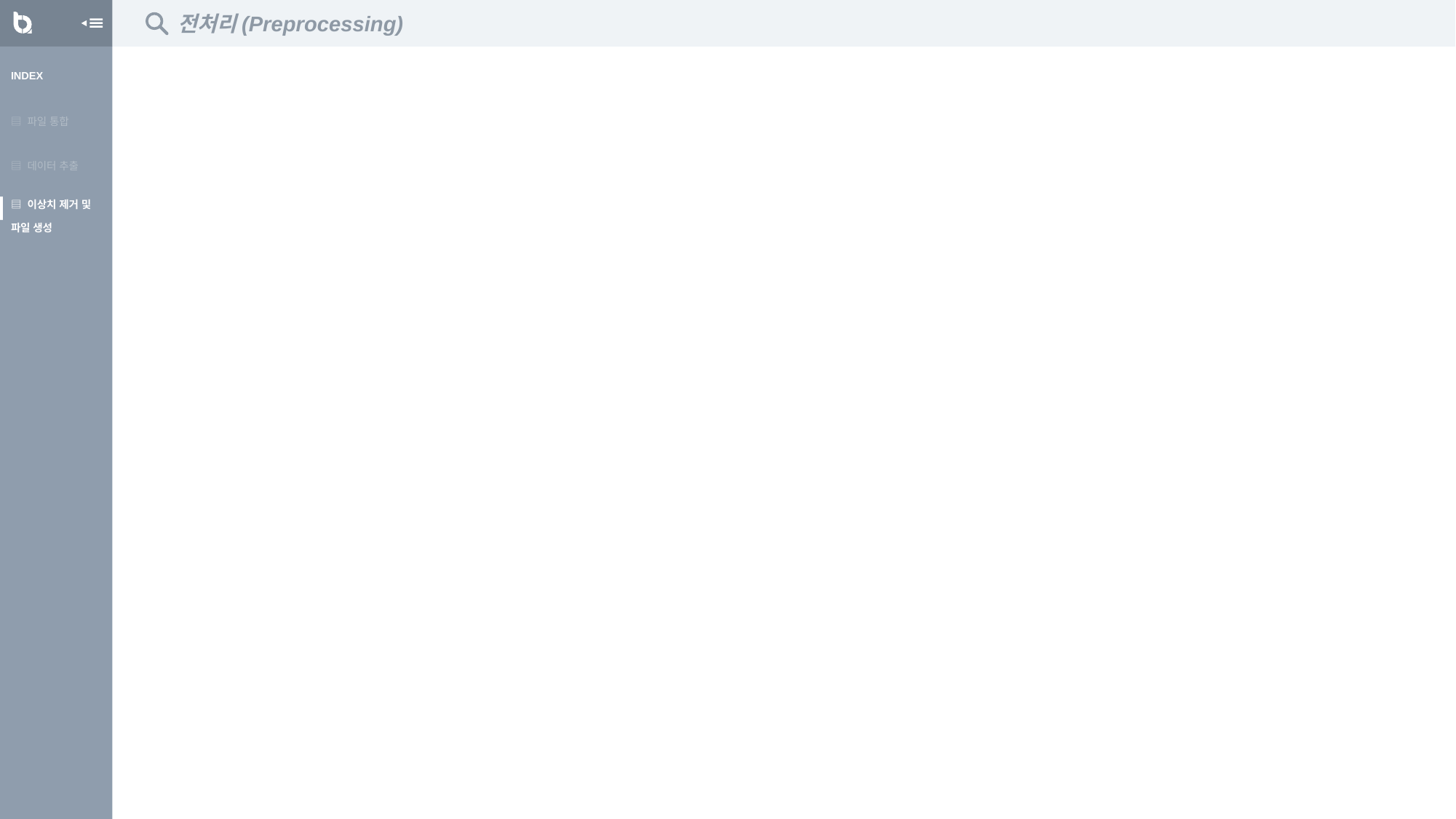

전처리(Preprocessing)

| INDEX |
| --- |
| ▤ 파일 통합 |
| ▤ 데이터 추출 |
| ▤ 이상치 제거 및 파일 생성 |